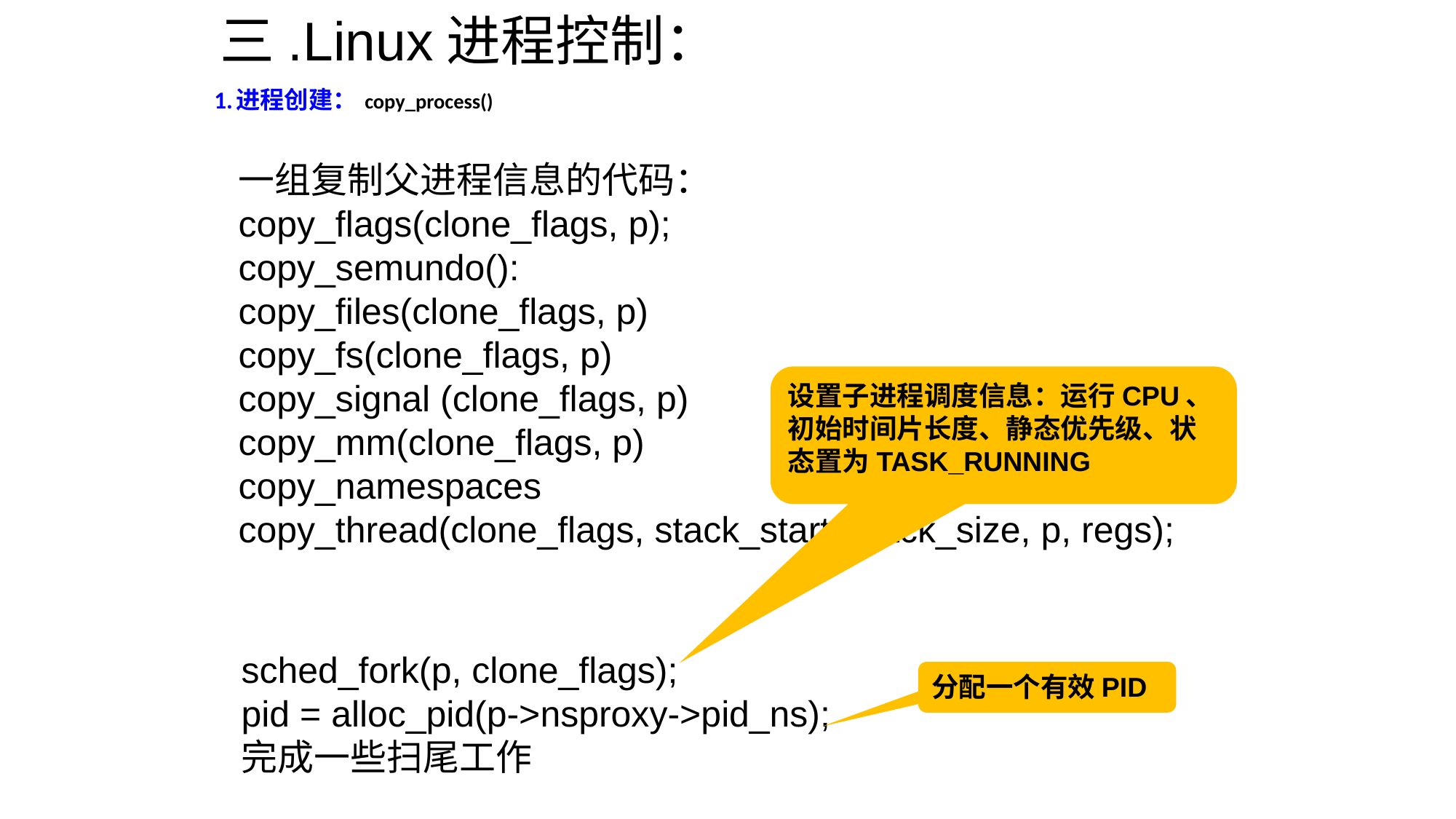

# 三.Linux进程控制：
1.进程创建： copy_process()

一组复制父进程信息的代码：
copy_flags(clone_flags, p);
copy_semundo():
copy_files(clone_flags, p)
copy_fs(clone_flags, p)
copy_signal (clone_flags, p)
copy_mm(clone_flags, p)
copy_namespaces
copy_thread(clone_flags, stack_start, stack_size, p, regs);

设置子进程调度信息：运行CPU、初始时间片长度、静态优先级、状态置为TASK_RUNNING
sched_fork(p, clone_flags);
pid = alloc_pid(p->nsproxy->pid_ns);
完成一些扫尾工作

分配一个有效PID